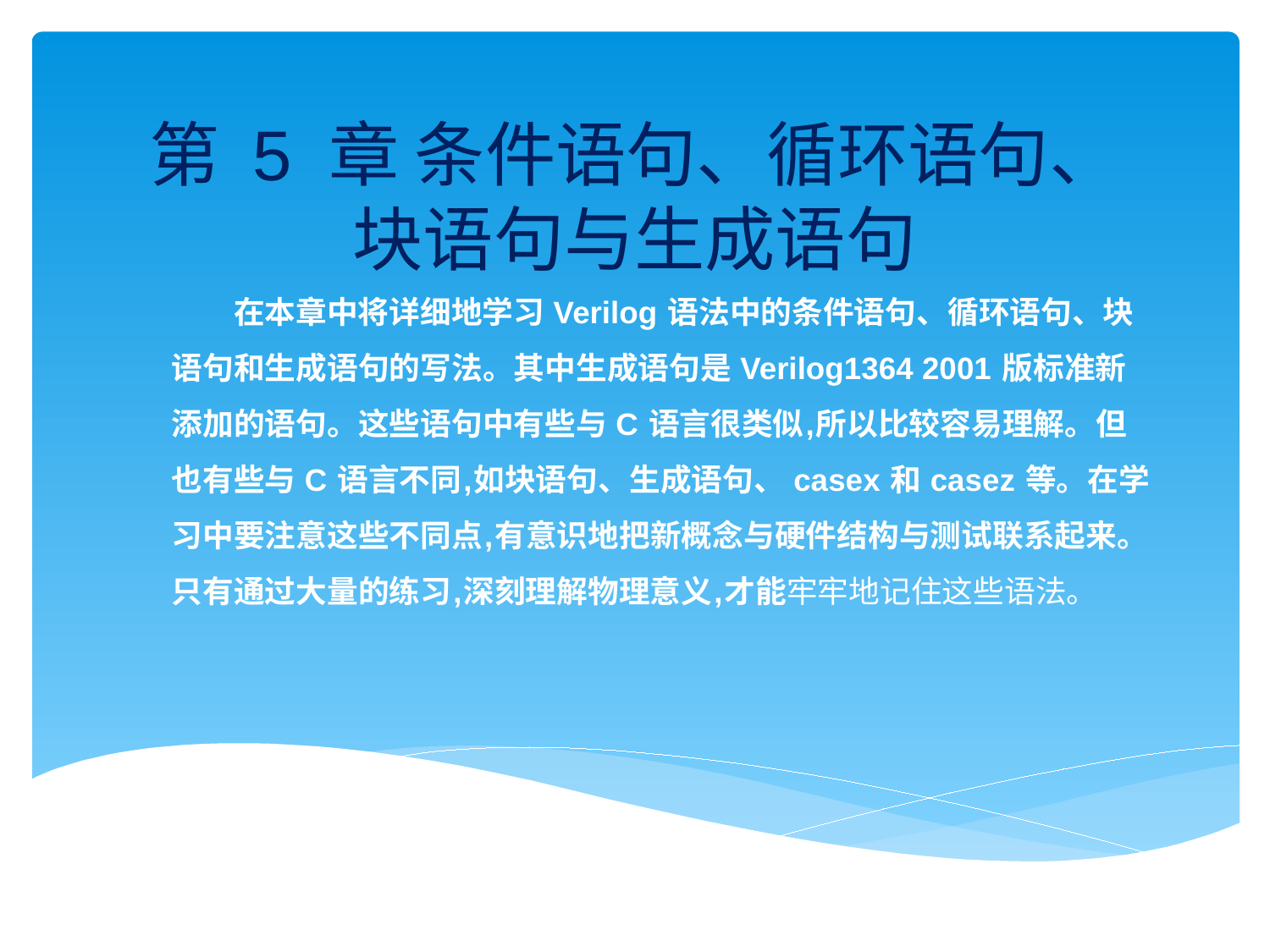

# 第 5 章 条件语句、循环语句、 块语句与生成语句

            在本章中将详细地学习 Verilog 语法中的条件语句、循环语句、块语句和生成语句的写法。其中生成语句是 Verilog1364 2001 版标准新添加的语句。这些语句中有些与 C 语言很类似,所以比较容易理解。但也有些与 C 语言不同,如块语句、生成语句、 casex 和 casez 等。在学习中要注意这些不同点,有意识地把新概念与硬件结构与测试联系起来。只有通过大量的练习,深刻理解物理意义,才能牢牢地记住这些语法。